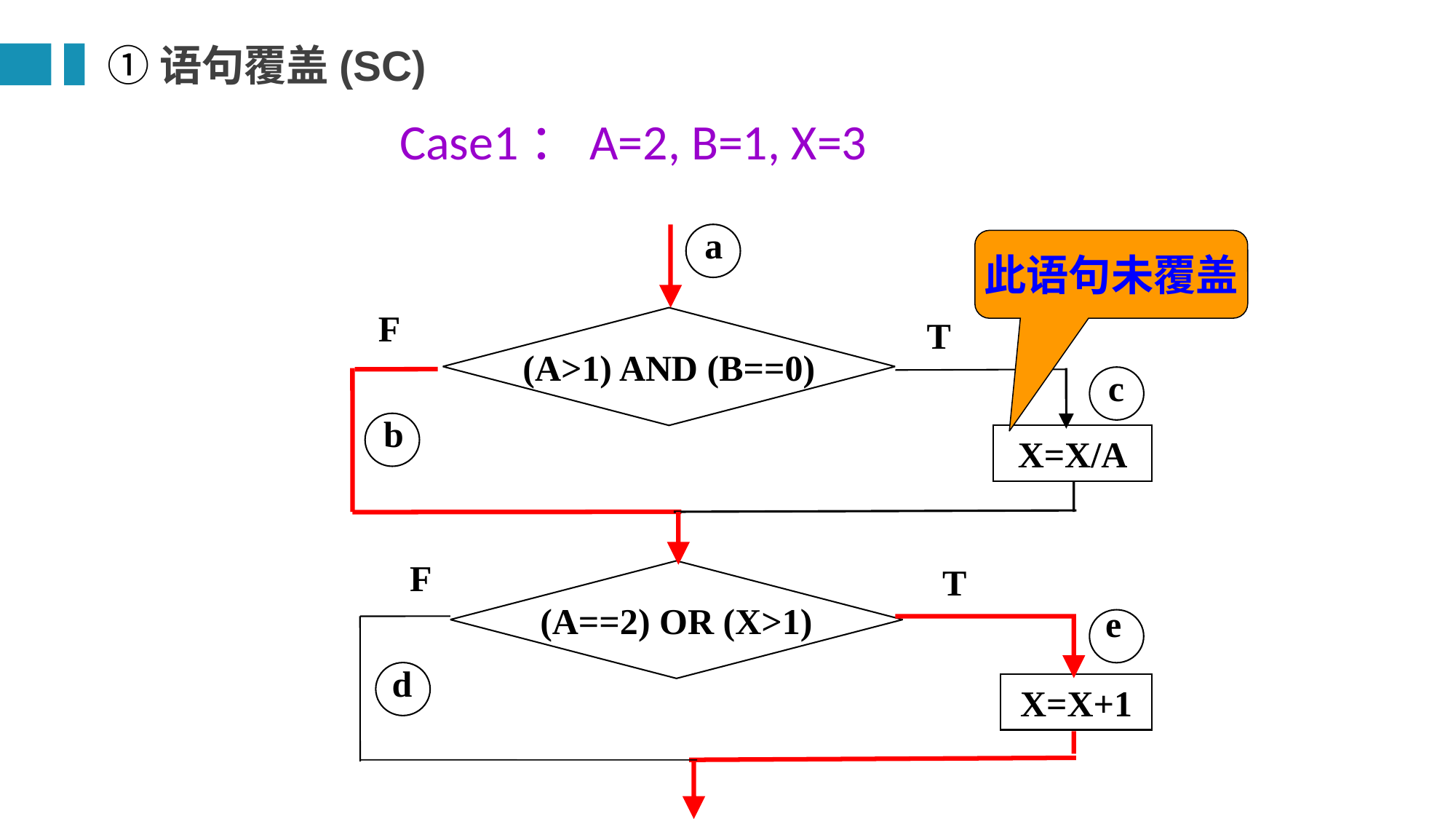

①语句覆盖(SC)

# Case1：A=2, B=1, X=3
a

F
(A>1) AND (B==0)
T
c

b

X=X/A

F
T
(A==2) OR (X>1)
e

d

X=X+1

此语句未覆盖
51